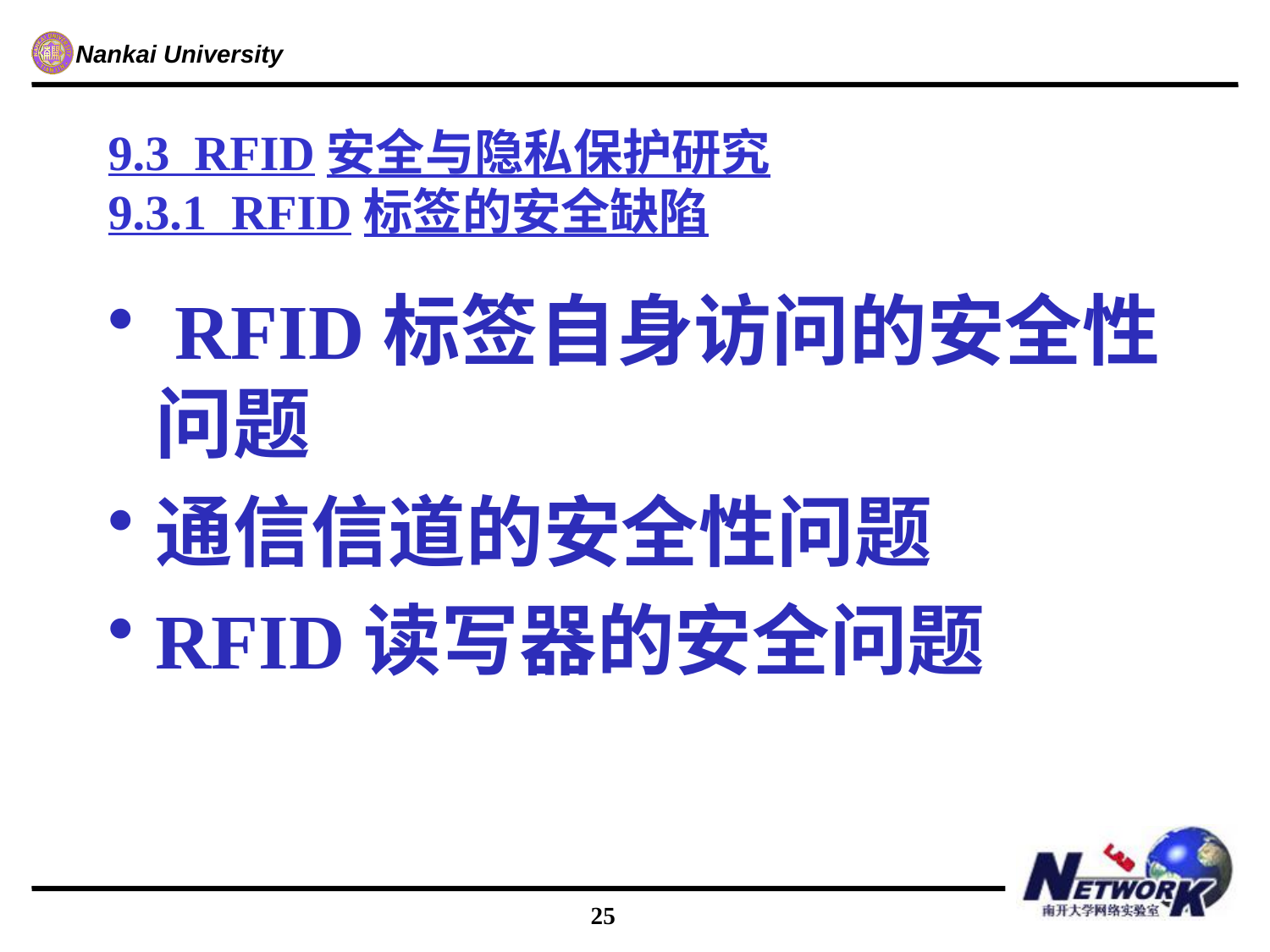

# 9.3  RFID安全与隐私保护研究 9.3.1  RFID标签的安全缺陷
 RFID标签自身访问的安全性问题
通信信道的安全性问题
RFID读写器的安全问题
25